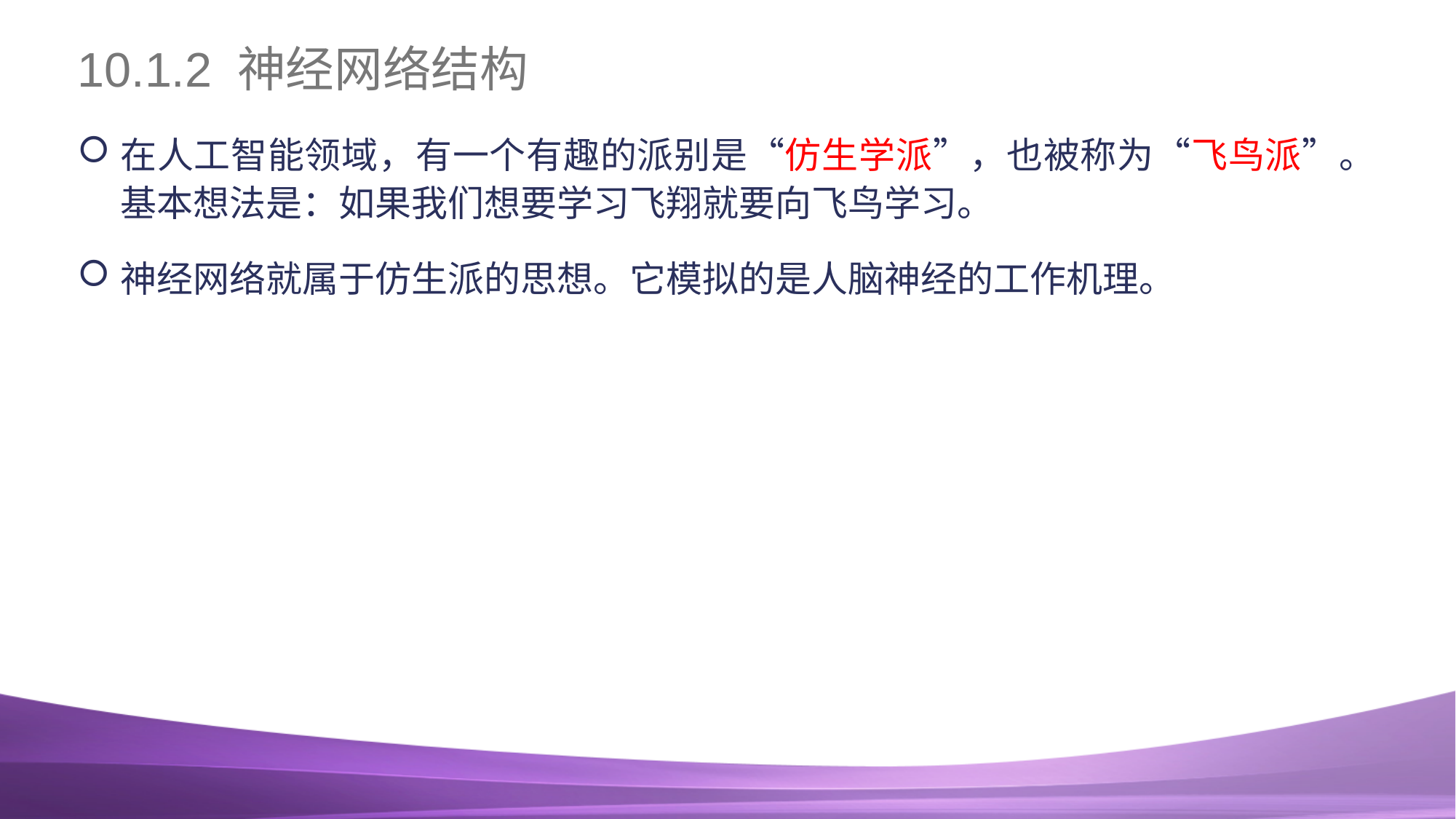

# 10.1.2 神经网络结构
在人工智能领域，有一个有趣的派别是“仿生学派”，也被称为“飞鸟派”。基本想法是：如果我们想要学习飞翔就要向飞鸟学习。
神经网络就属于仿生派的思想。它模拟的是人脑神经的工作机理。